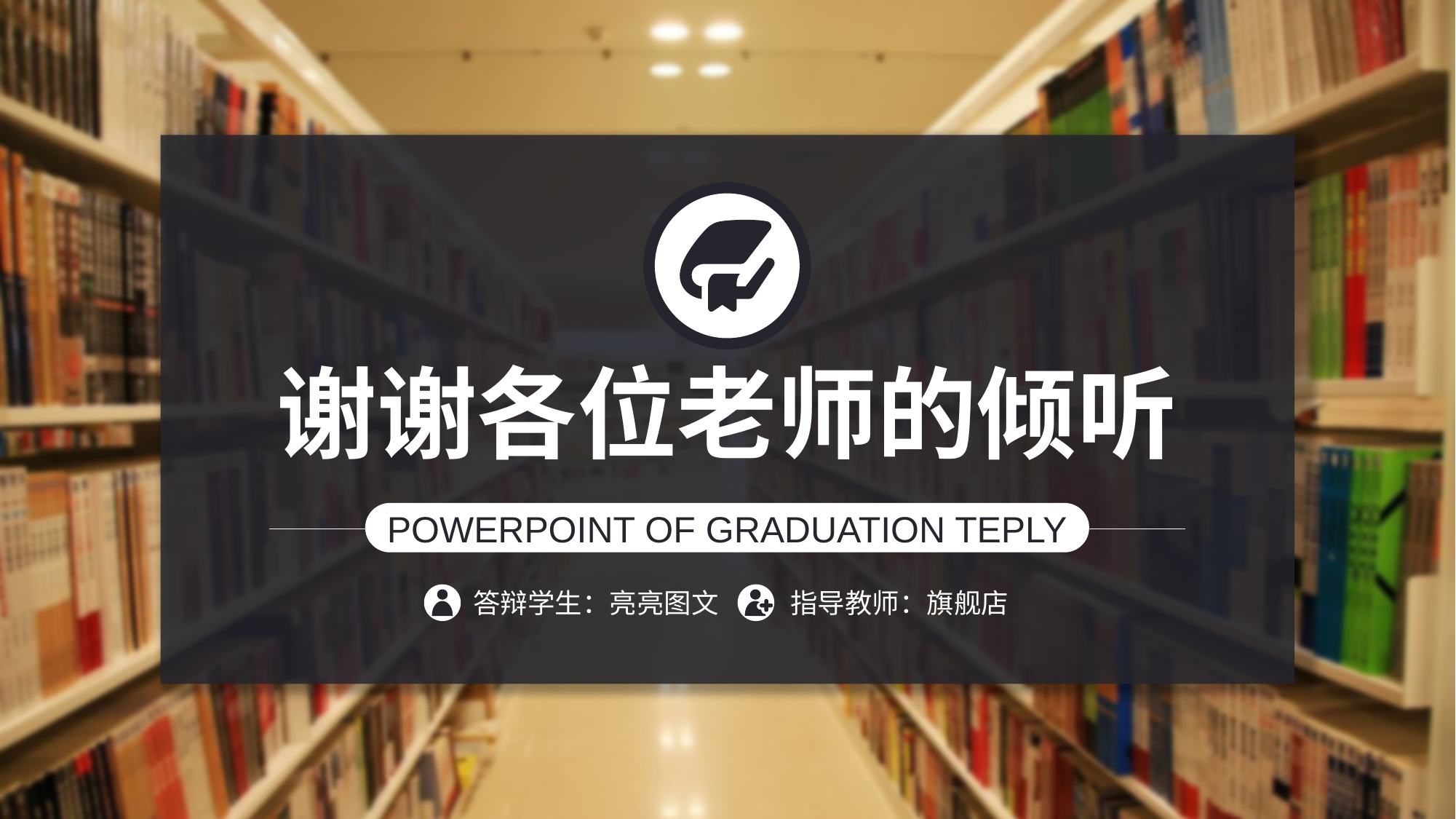

谢谢各位老师的倾听
POWERPOINT OF GRADUATION TEPLY

答辩学生：亮亮图文
指导教师：旗舰店